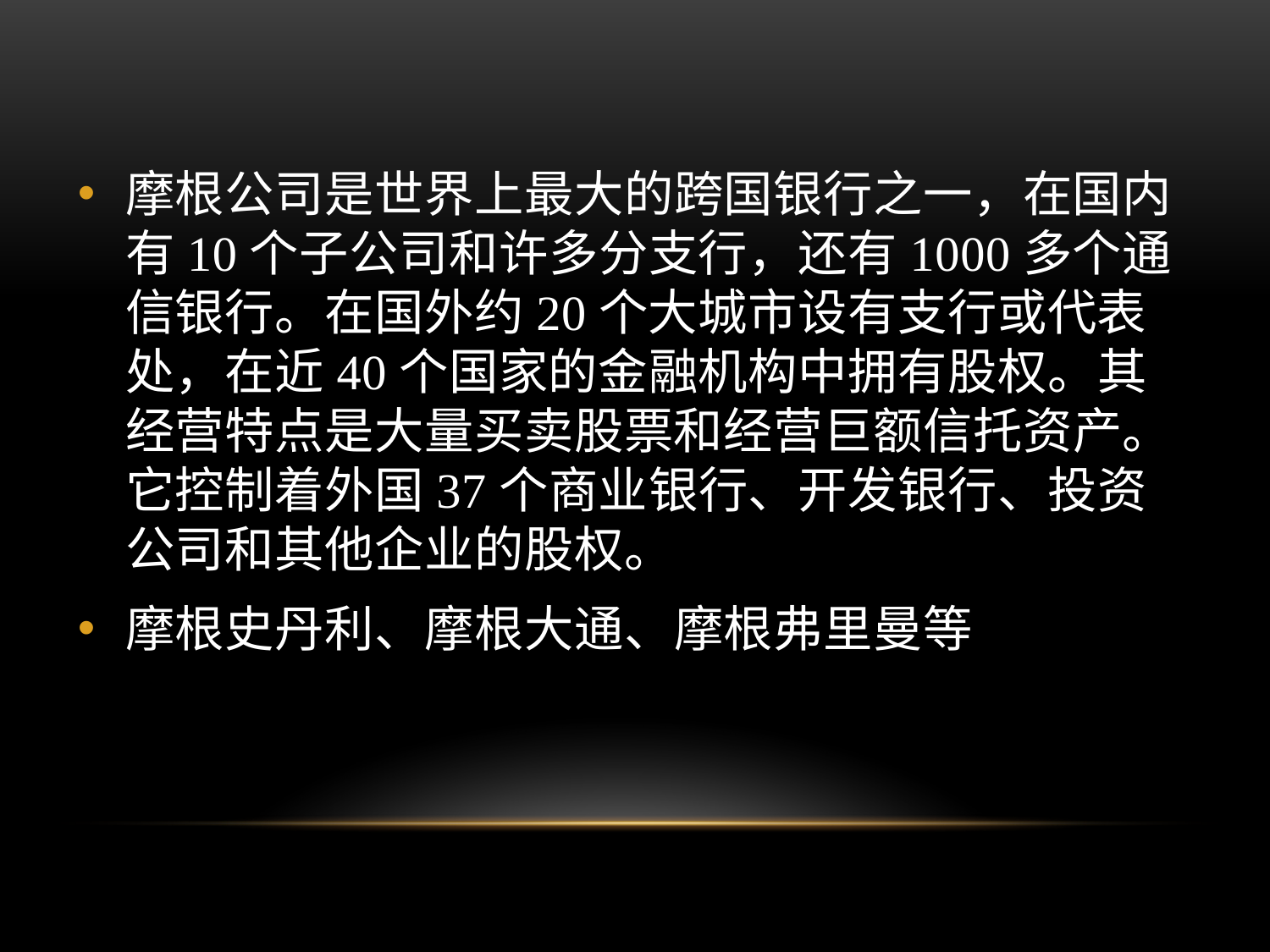

摩根公司是世界上最大的跨国银行之一，在国内有10个子公司和许多分支行，还有1000多个通信银行。在国外约20个大城市设有支行或代表处，在近40个国家的金融机构中拥有股权。其经营特点是大量买卖股票和经营巨额信托资产。它控制着外国37个商业银行、开发银行、投资公司和其他企业的股权。
摩根史丹利、摩根大通、摩根弗里曼等